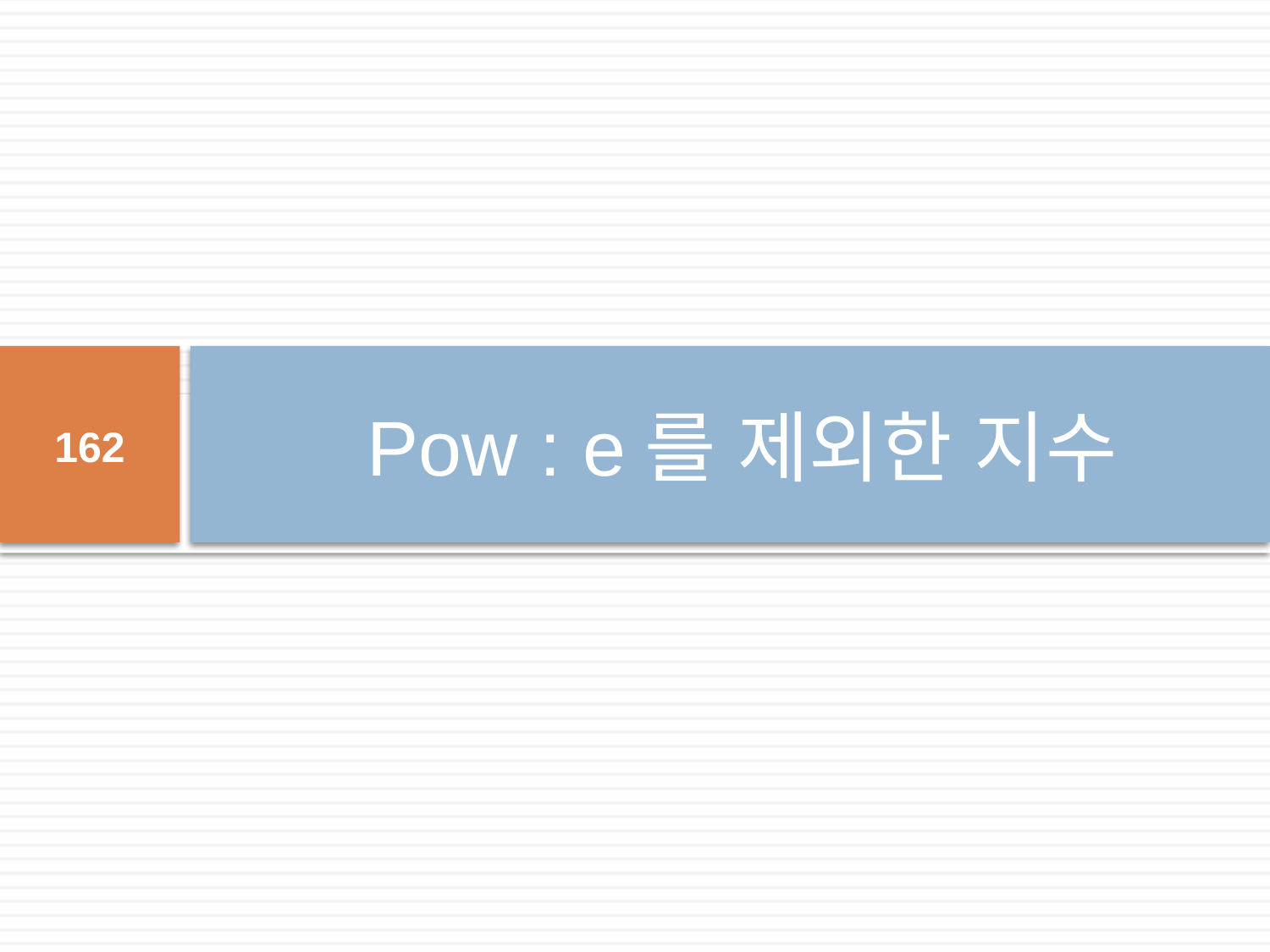

# Pow : e를 제외한 지수
162